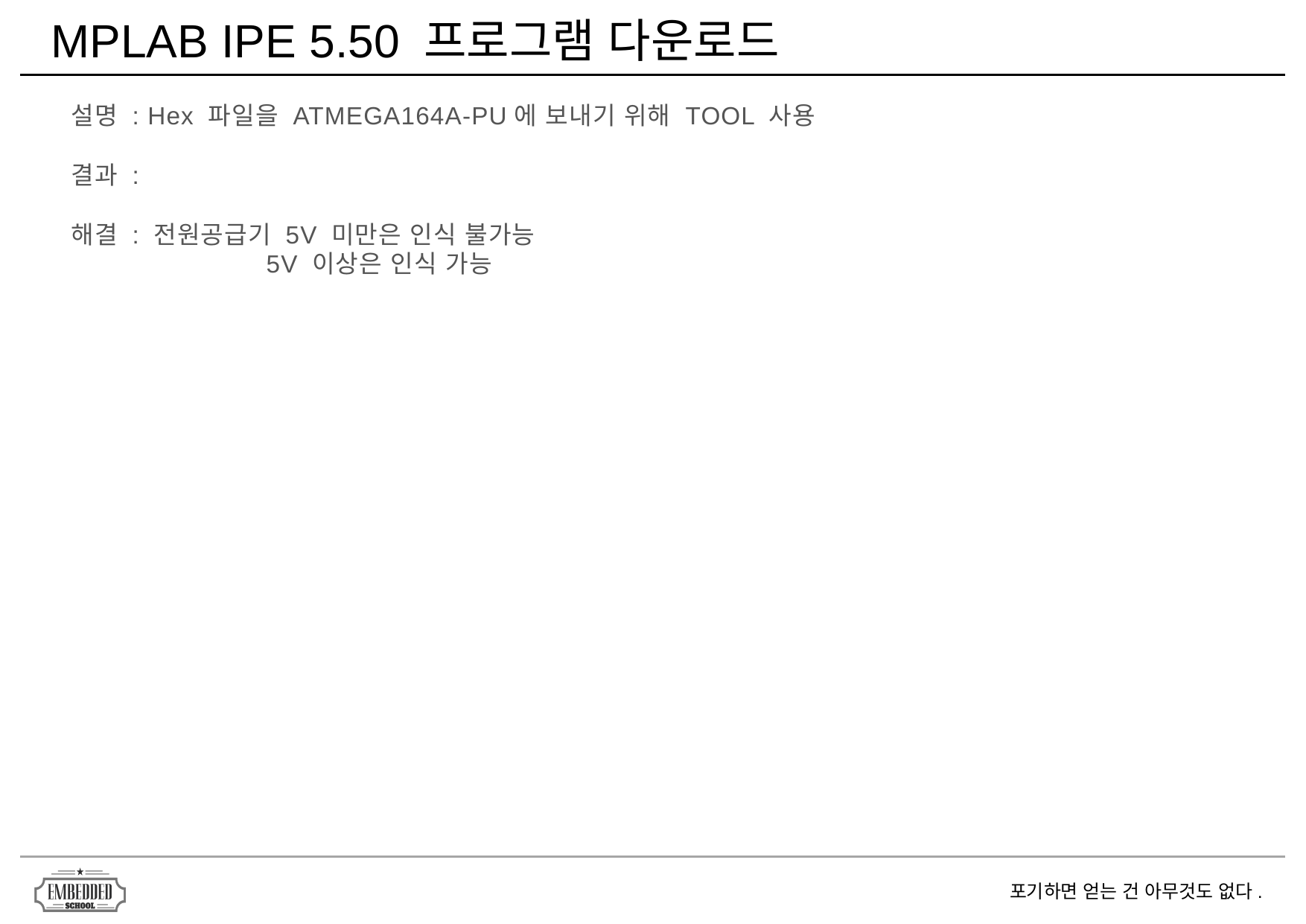

MPLAB IPE 5.50 프로그램 다운로드
설명 : Hex 파일을 ATMEGA164A-PU에 보내기 위해 TOOL 사용

결과 :

해결 : 전원공급기 5V 미만은 인식 불가능
                         5V 이상은 인식 가능